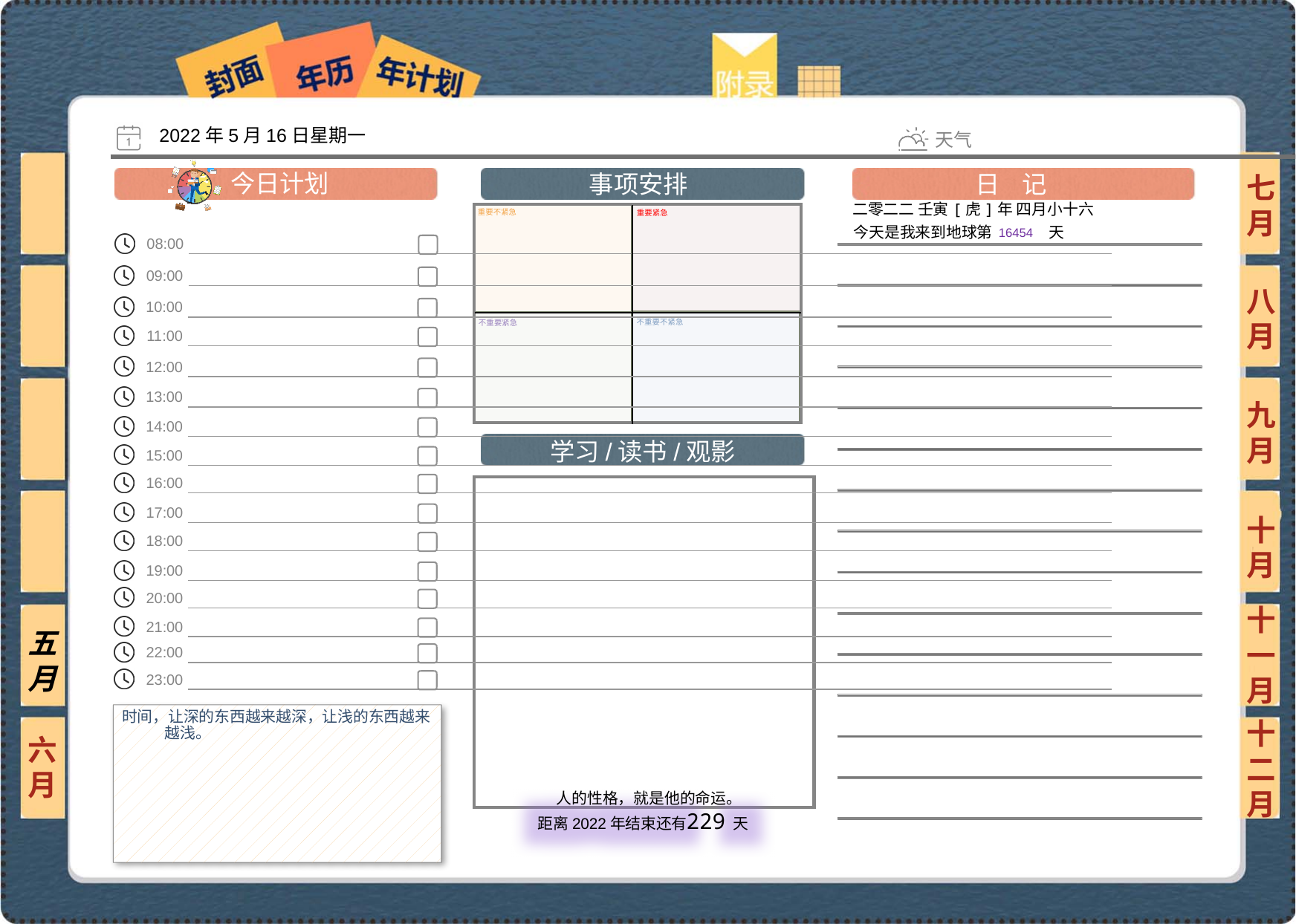

2022年5月16日星期一
七月
二零二二 壬寅[虎]年 四月小十六
16454
八月
九月
十月
十一月
五月
时间，让深的东西越来越深，让浅的东西越来越浅。

六月
十二月
229
 人的性格，就是他的命运。